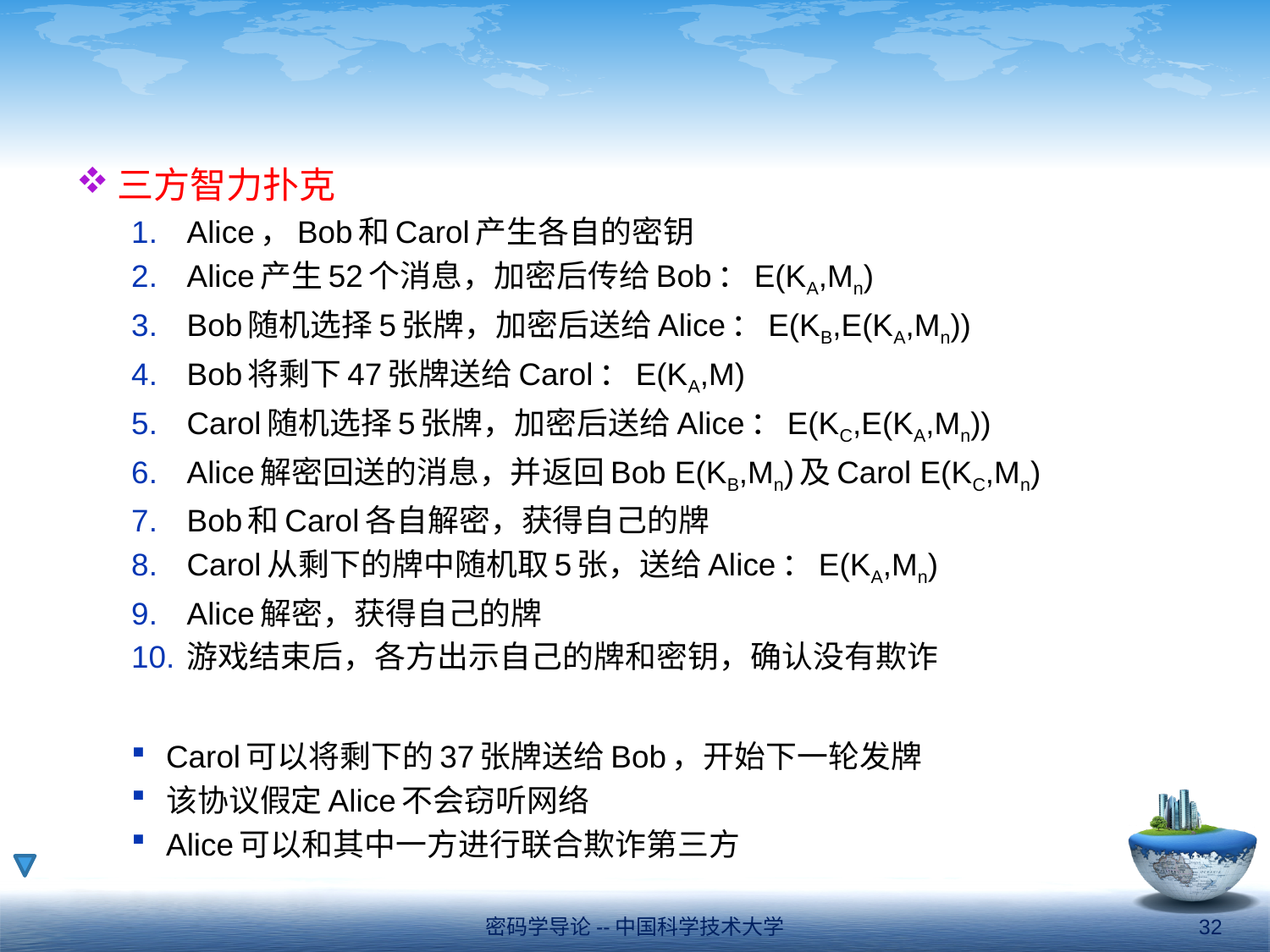

#
三方智力扑克
Alice，Bob和Carol产生各自的密钥
Alice产生52个消息，加密后传给Bob：E(KA,Mn)
Bob随机选择5张牌，加密后送给Alice：E(KB,E(KA,Mn))
Bob将剩下47张牌送给Carol：E(KA,M)
Carol随机选择5张牌，加密后送给Alice：E(KC,E(KA,Mn))
Alice解密回送的消息，并返回Bob E(KB,Mn)及Carol E(KC,Mn)
Bob和Carol各自解密，获得自己的牌
Carol从剩下的牌中随机取5张，送给Alice：E(KA,Mn)
Alice解密，获得自己的牌
游戏结束后，各方出示自己的牌和密钥，确认没有欺诈

Carol可以将剩下的37张牌送给Bob，开始下一轮发牌
该协议假定Alice不会窃听网络
Alice可以和其中一方进行联合欺诈第三方

密码学导论--中国科学技术大学
32